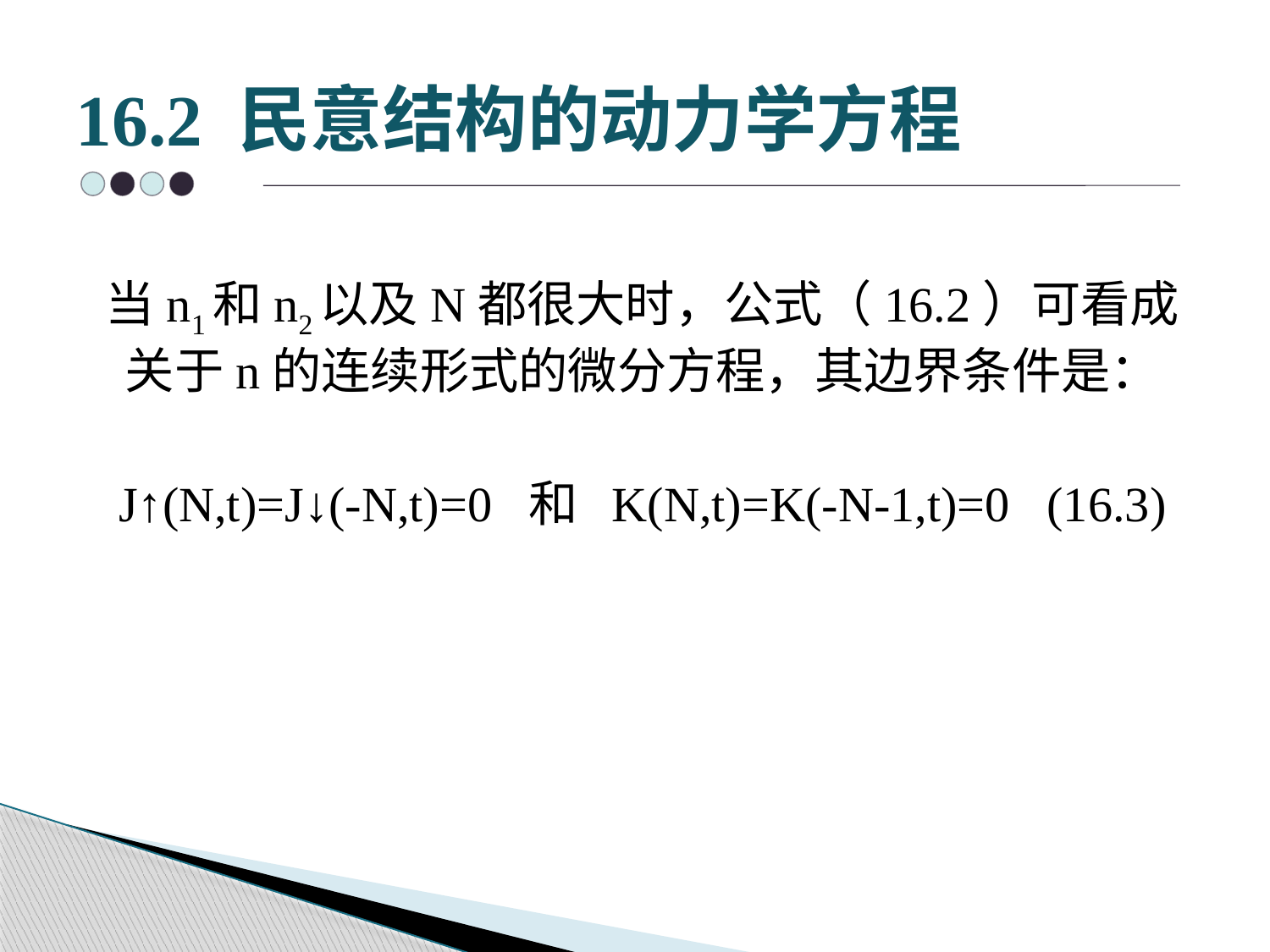

# 16.2 民意结构的动力学方程

当n1和n2以及N都很大时，公式（16.2）可看成关于n的连续形式的微分方程，其边界条件是：

J↑(N,t)=J↓(-N,t)=0  和  K(N,t)=K(-N-1,t)=0   (16.3)